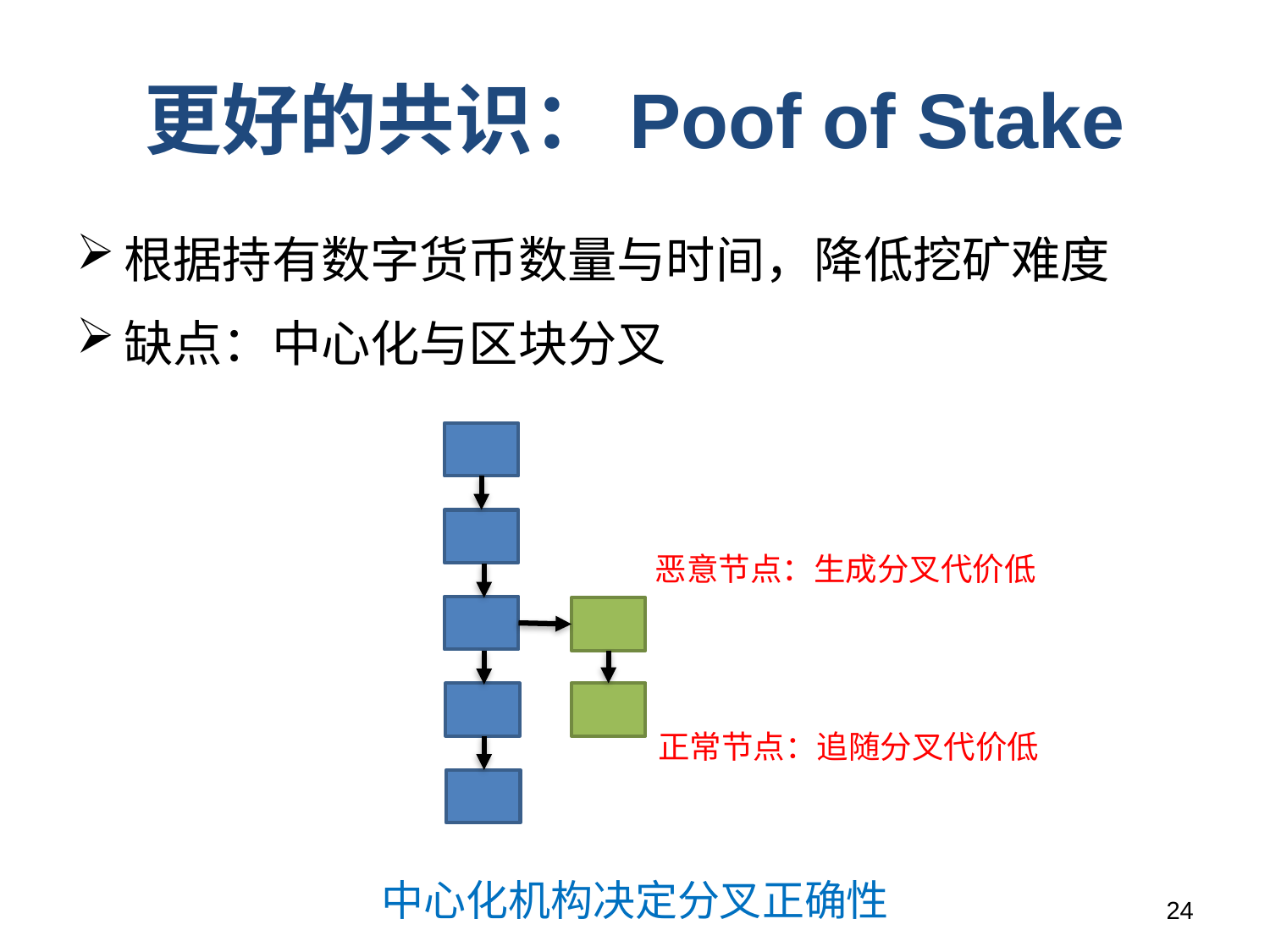

# 更好的共识：Poof of Stake
根据持有数字货币数量与时间，降低挖矿难度
缺点：中心化与区块分叉

恶意节点：生成分叉代价低

正常节点：追随分叉代价低

中心化机构决定分叉正确性
24